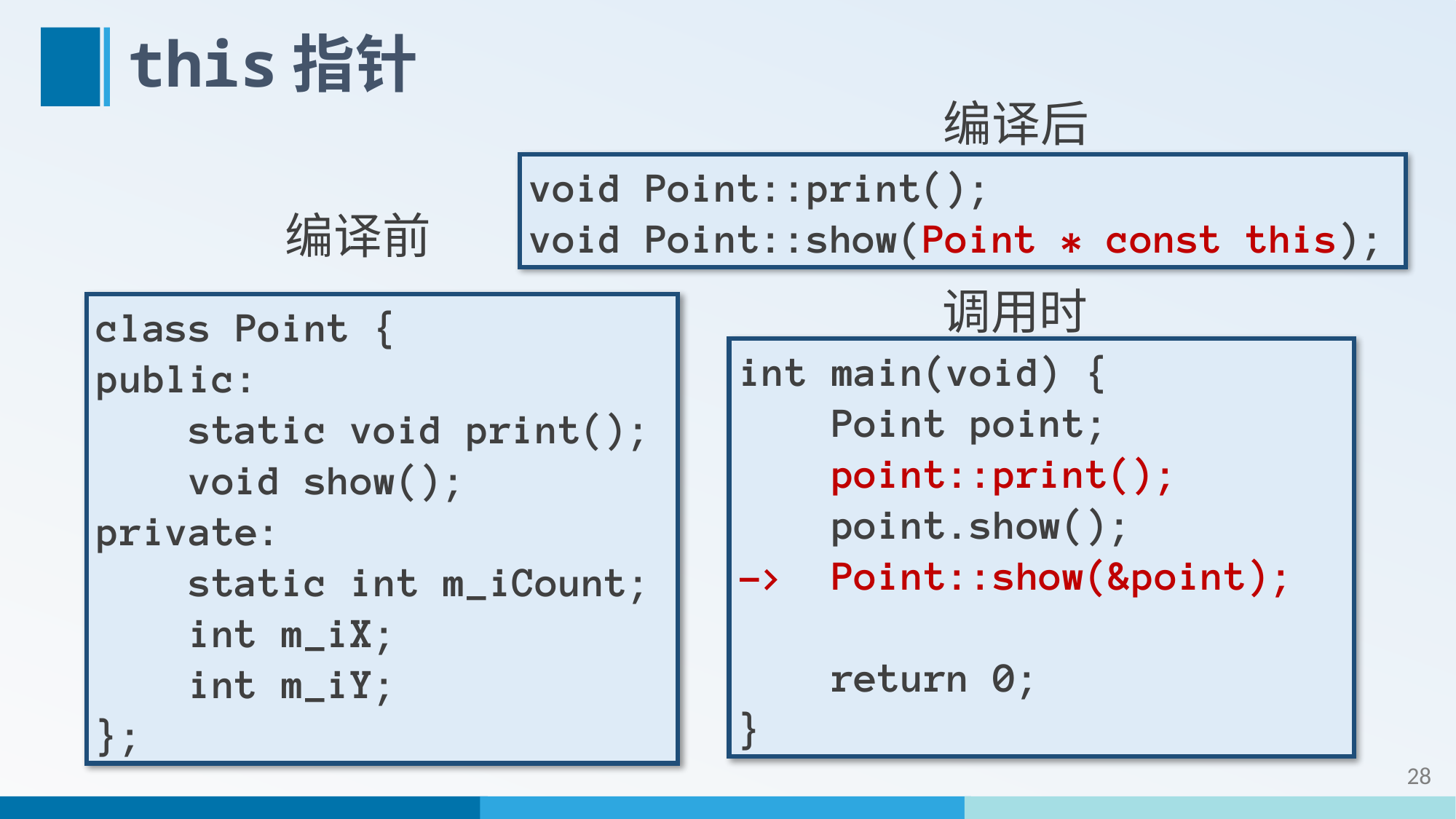

# this指针
编译后
void Point::print();
void Point::show(Point * const this);
编译前
调用时
class Point {
public:
    static void print();
    void show();
private:
    static int m_iCount;
    int m_iX;
    int m_iY;
};
int main(void) {
    Point point;
    point::print();
    point.show();
->  Point::show(&point);

    return 0;
}